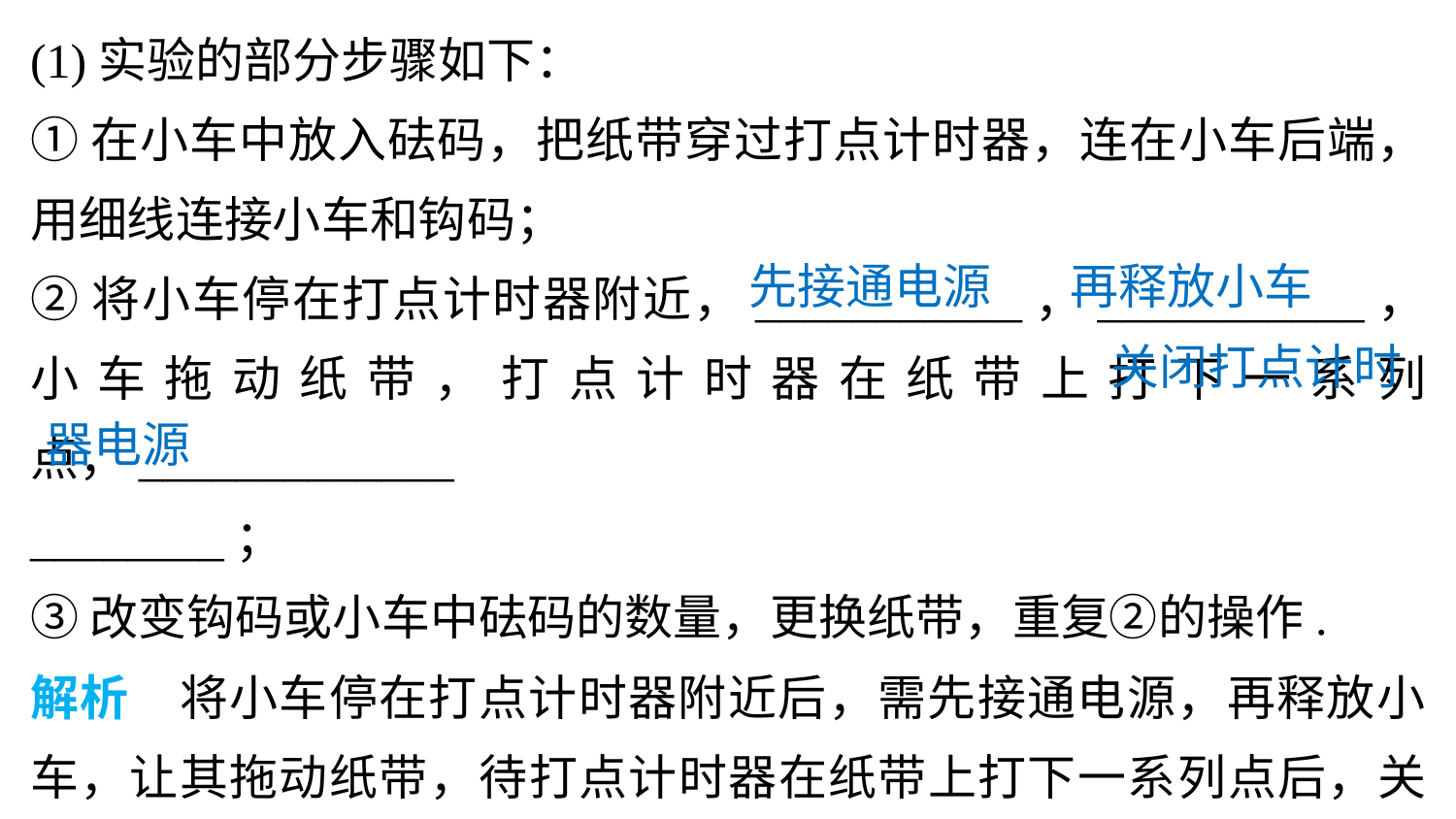

(1)实验的部分步骤如下：
①在小车中放入砝码，把纸带穿过打点计时器，连在小车后端，用细线连接小车和钩码；
②将小车停在打点计时器附近，___________，___________，小车拖动纸带，打点计时器在纸带上打下一系列点，_____________
________；
③改变钩码或小车中砝码的数量，更换纸带，重复②的操作.
解析　将小车停在打点计时器附近后，需先接通电源，再释放小车，让其拖动纸带，待打点计时器在纸带上打下一系列点后，关闭打点计时器电源.
先接通电源
再释放小车
关闭打点计时
器电源